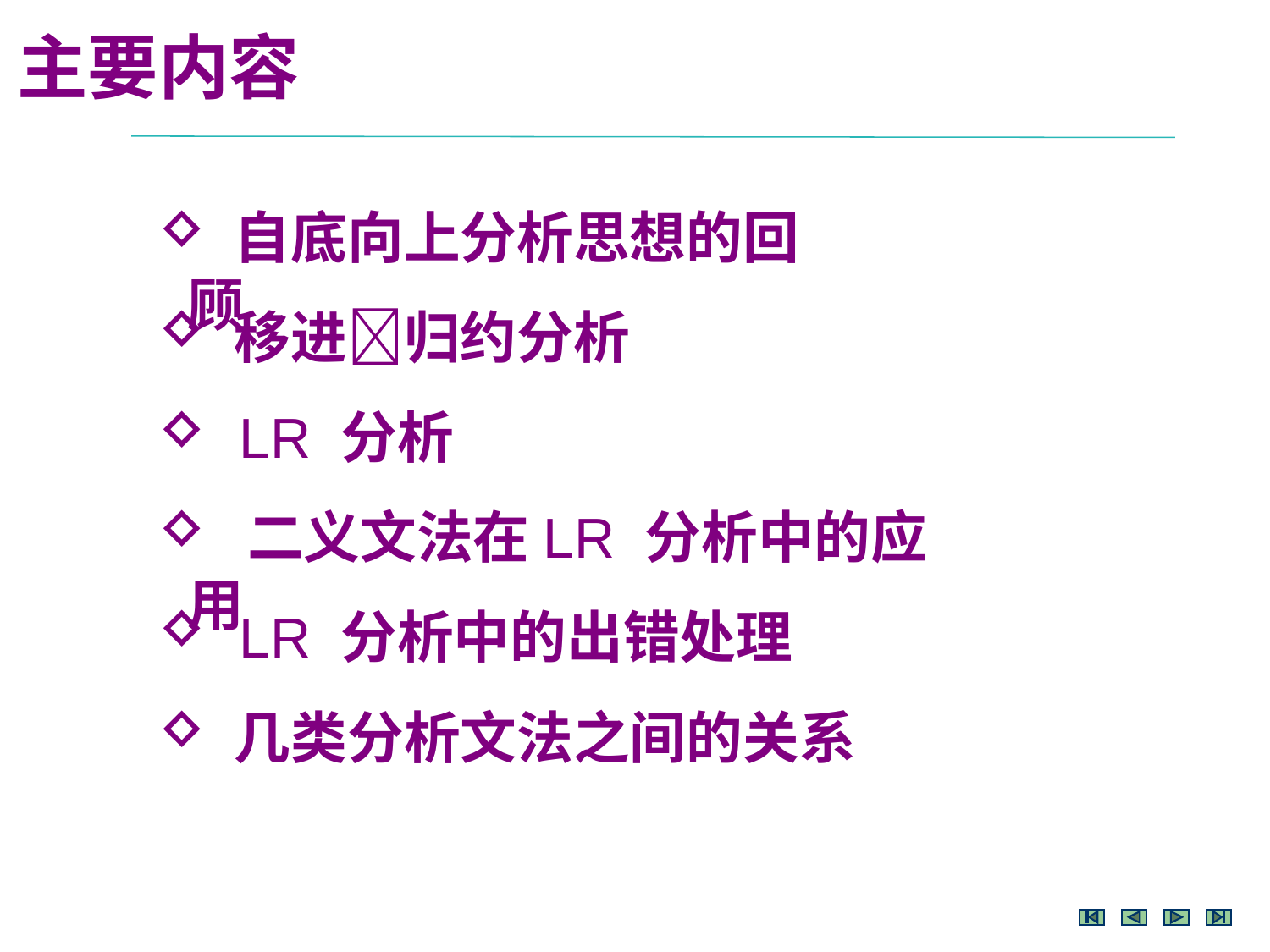

主要内容
 自底向上分析思想的回顾
 移进−归约分析
  LR 分析
  二义文法在LR 分析中的应用
  LR 分析中的出错处理
 几类分析文法之间的关系